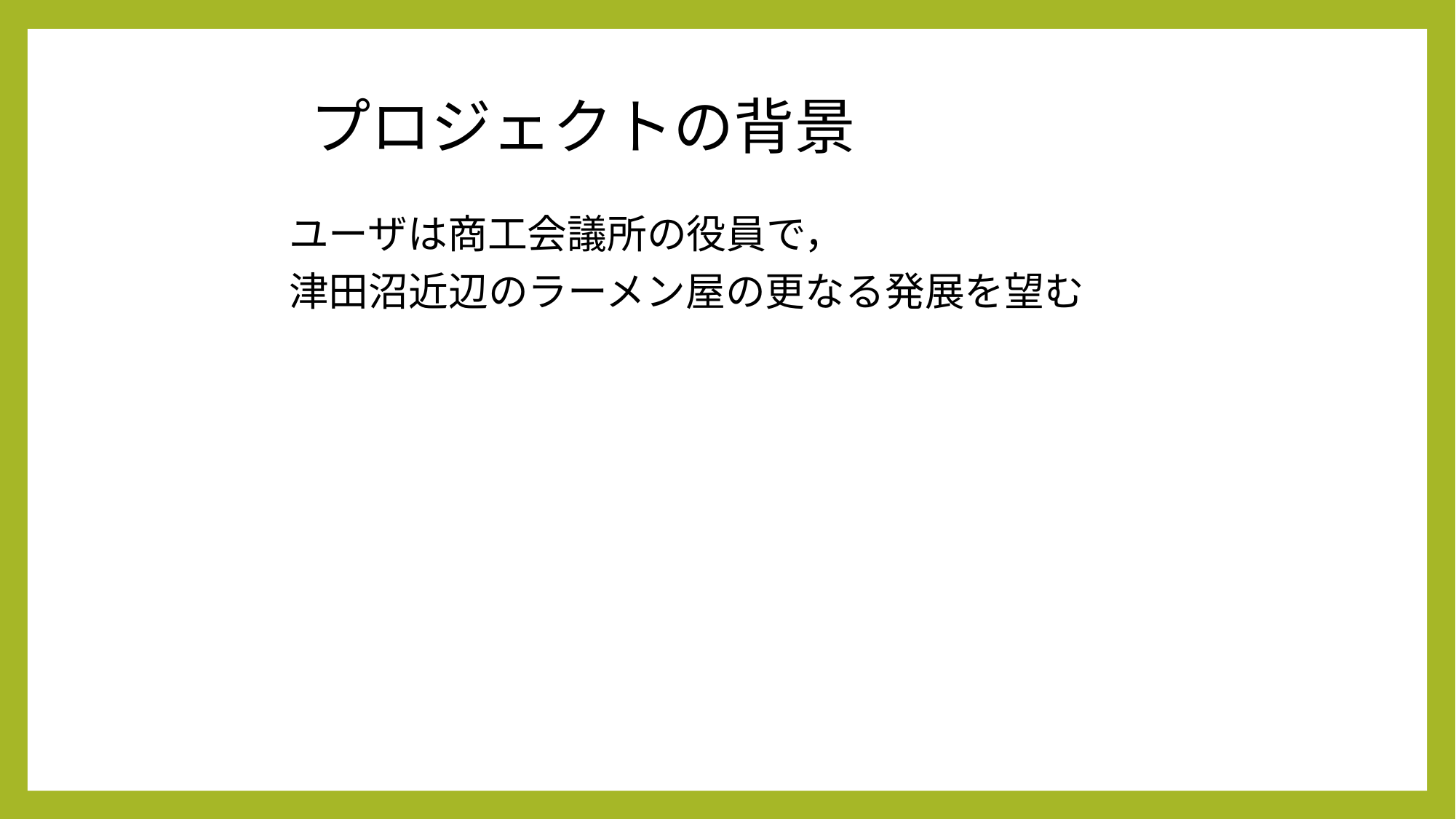

プロジェクトの背景

ユーザは商工会議所の役員で，
津田沼近辺のラーメン屋の更なる発展を望む